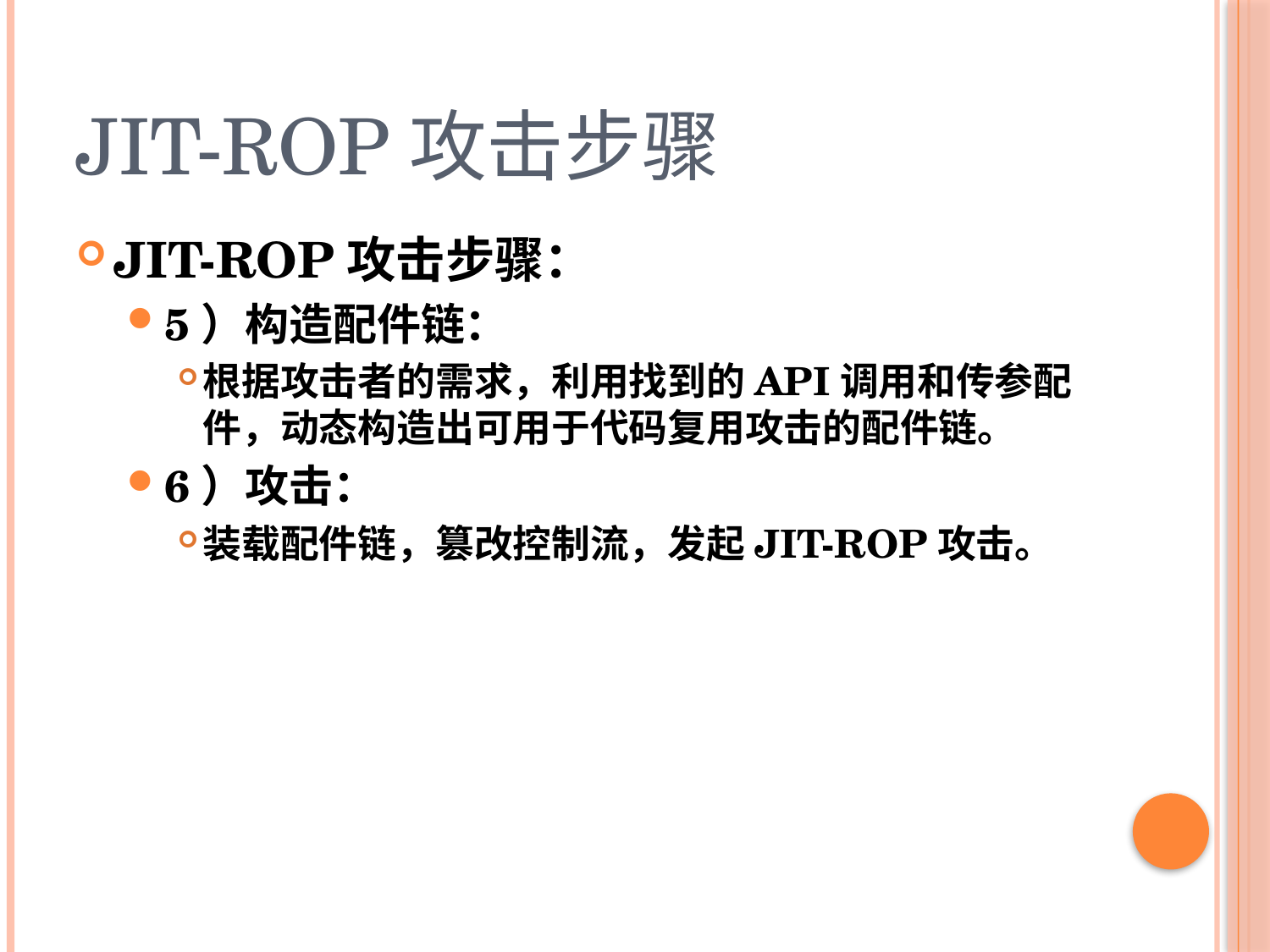

# JIT-ROP攻击步骤
JIT-ROP攻击步骤：
5）构造配件链：
根据攻击者的需求，利用找到的API调用和传参配件，动态构造出可用于代码复用攻击的配件链。
6）攻击：
装载配件链，篡改控制流，发起JIT-ROP攻击。